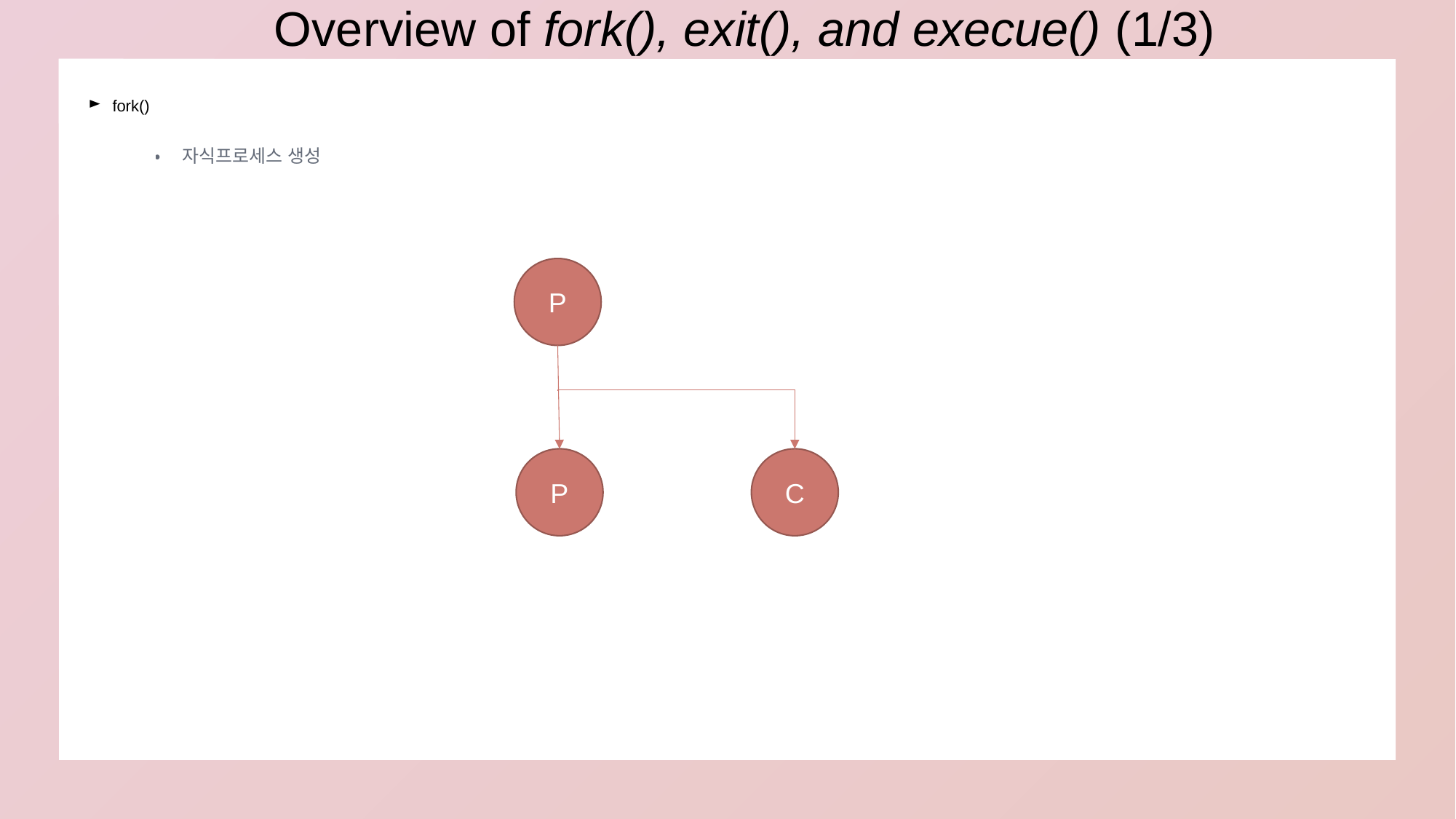

Overview of fork(), exit(), and execue() (1/3)
# fork()
• 자식프로세스 생성
P
C
P